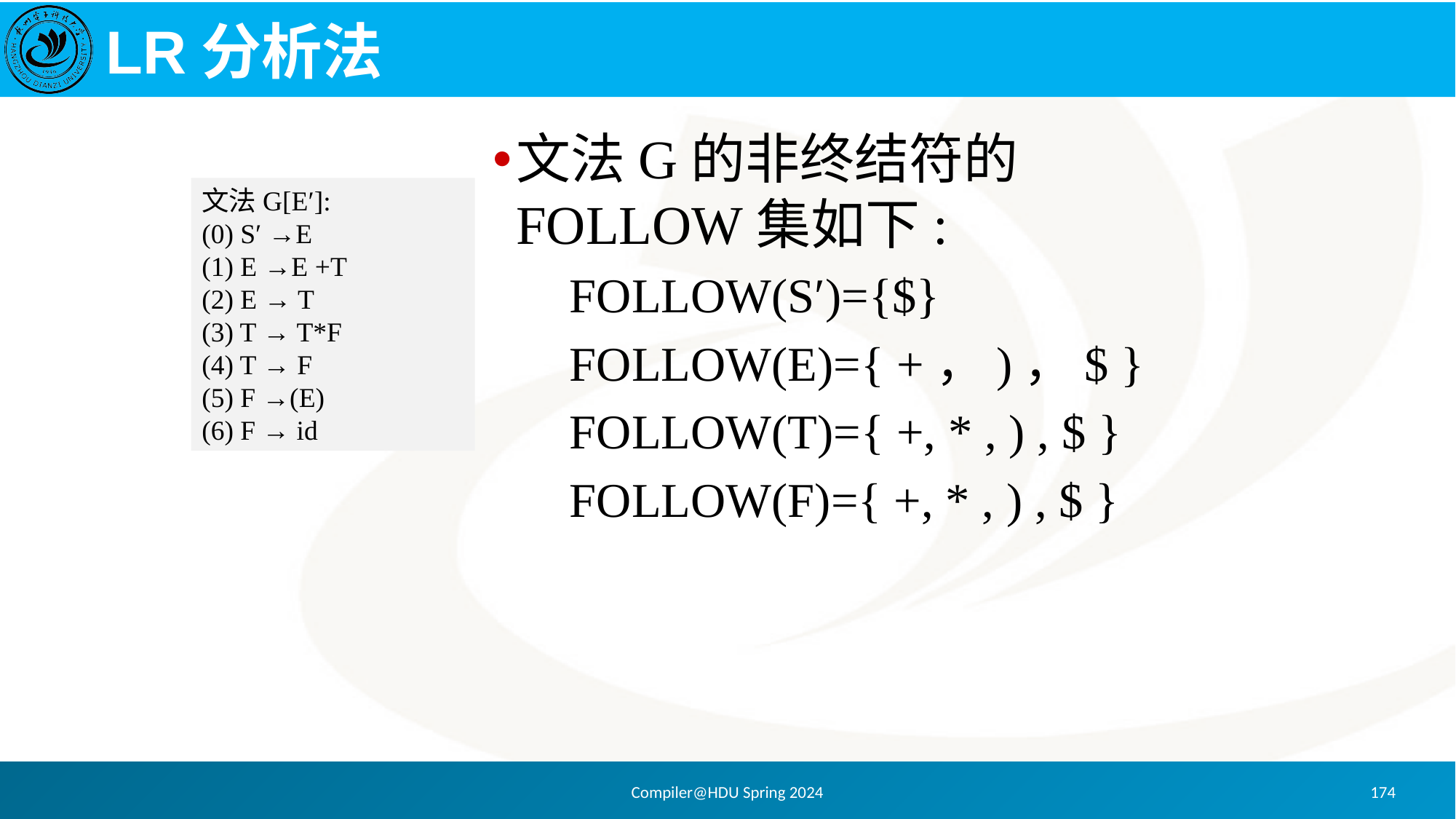

# LR分析法
文法G的非终结符的FOLLOW集如下:
FOLLOW(S′)={$}
FOLLOW(E)={ +，)，$ }
FOLLOW(T)={ +, * , ) , $ }
FOLLOW(F)={ +, * , ) , $ }
文法G[E′]:
(0) S′ →E
(1) E →E +T
(2) E → T
(3) T → T*F
(4) T → F
(5) F →(E)
(6) F → id
Compiler@HDU Spring 2024
174